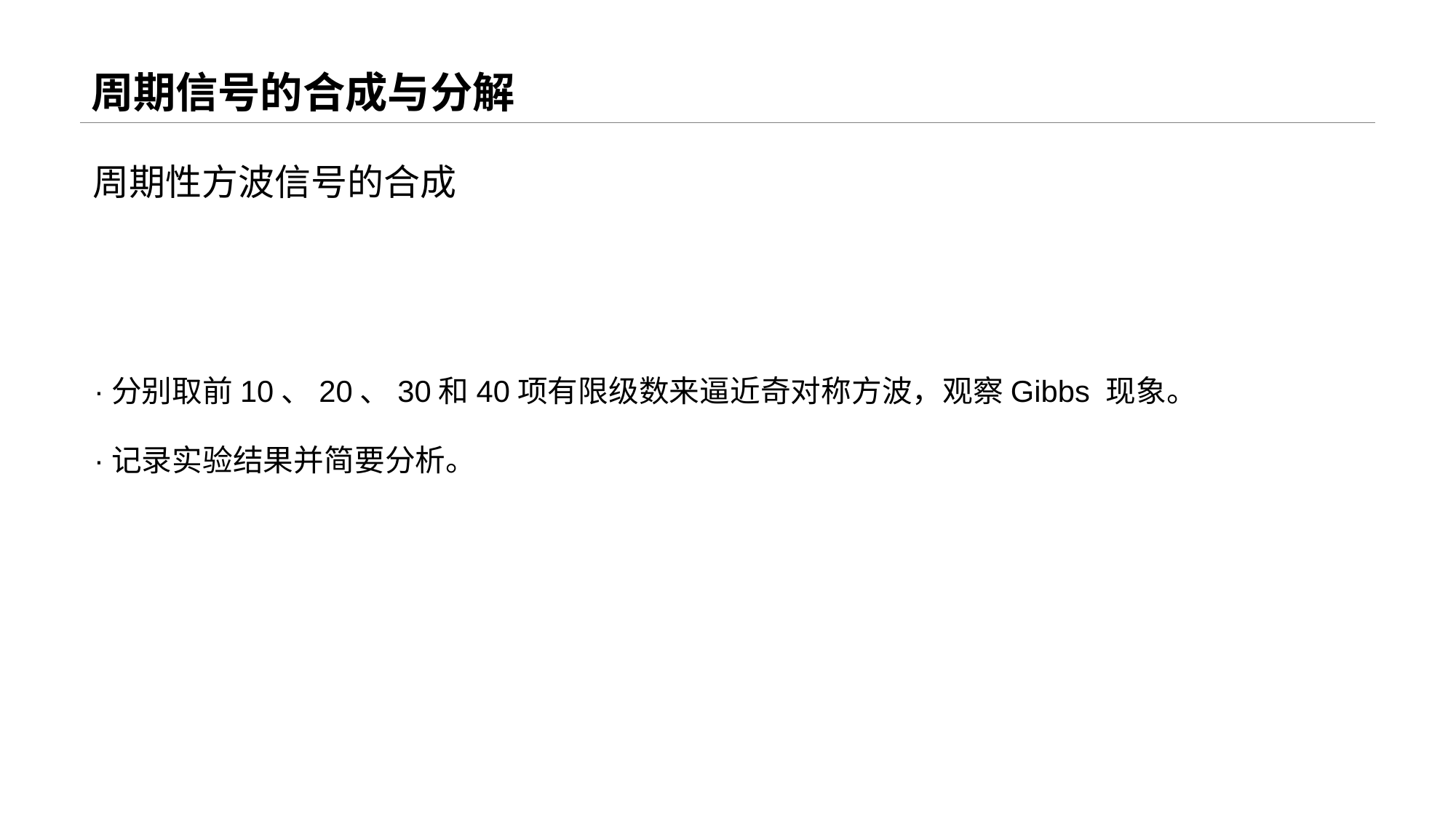

# 周期信号的合成与分解
周期性方波信号的合成
·分别取前10、20、30和40项有限级数来逼近奇对称方波，观察Gibbs 现象。
·记录实验结果并简要分析。